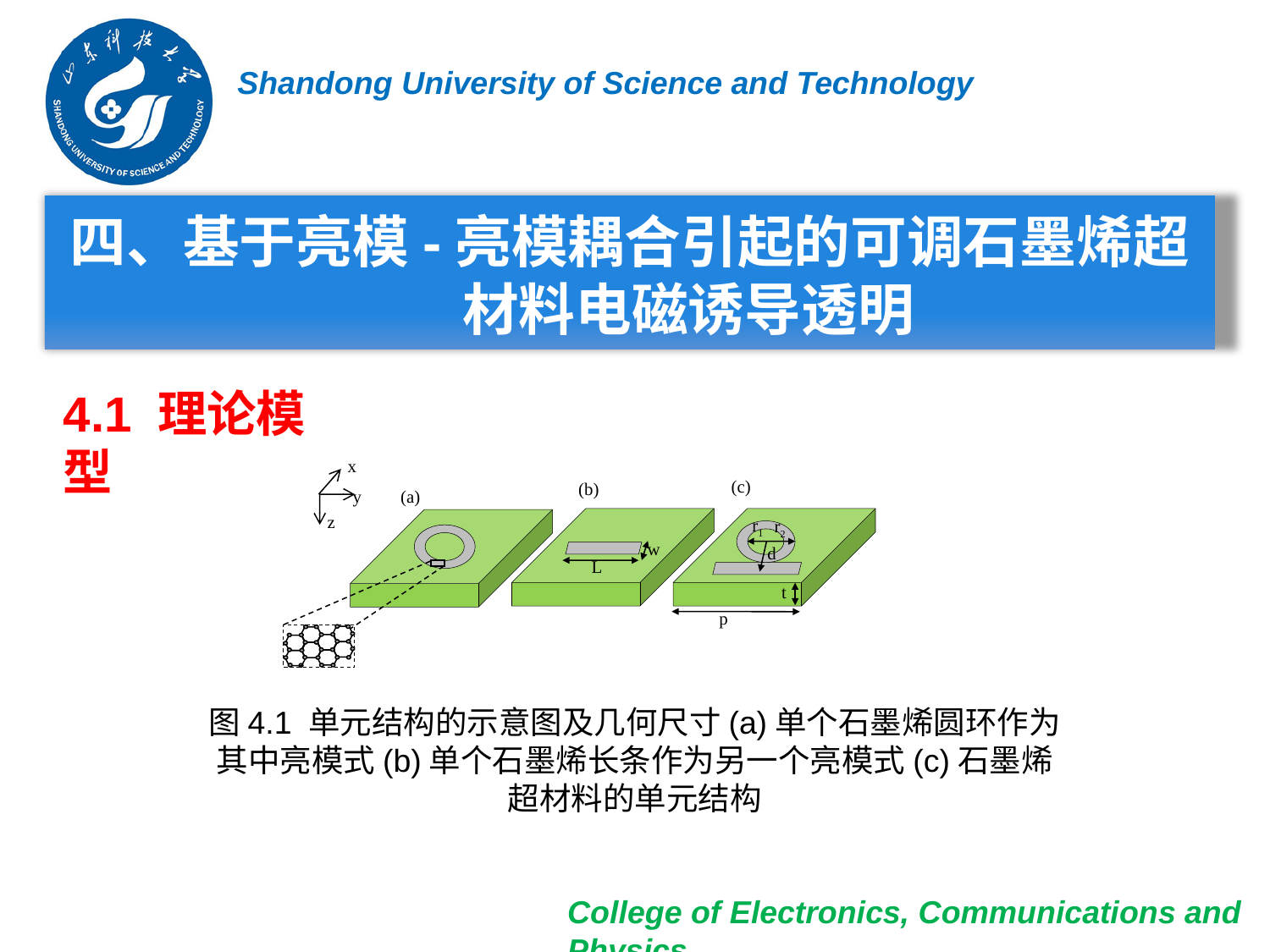

四、基于亮模-亮模耦合引起的可调石墨烯超
        材料电磁诱导透明

4.1 理论模型
x

y
z
(c)
(b)
(a)
r1
r2

d

w

L

t

p

图4.1 单元结构的示意图及几何尺寸(a)单个石墨烯圆环作为其中亮模式(b)单个石墨烯长条作为另一个亮模式(c)石墨烯超材料的单元结构